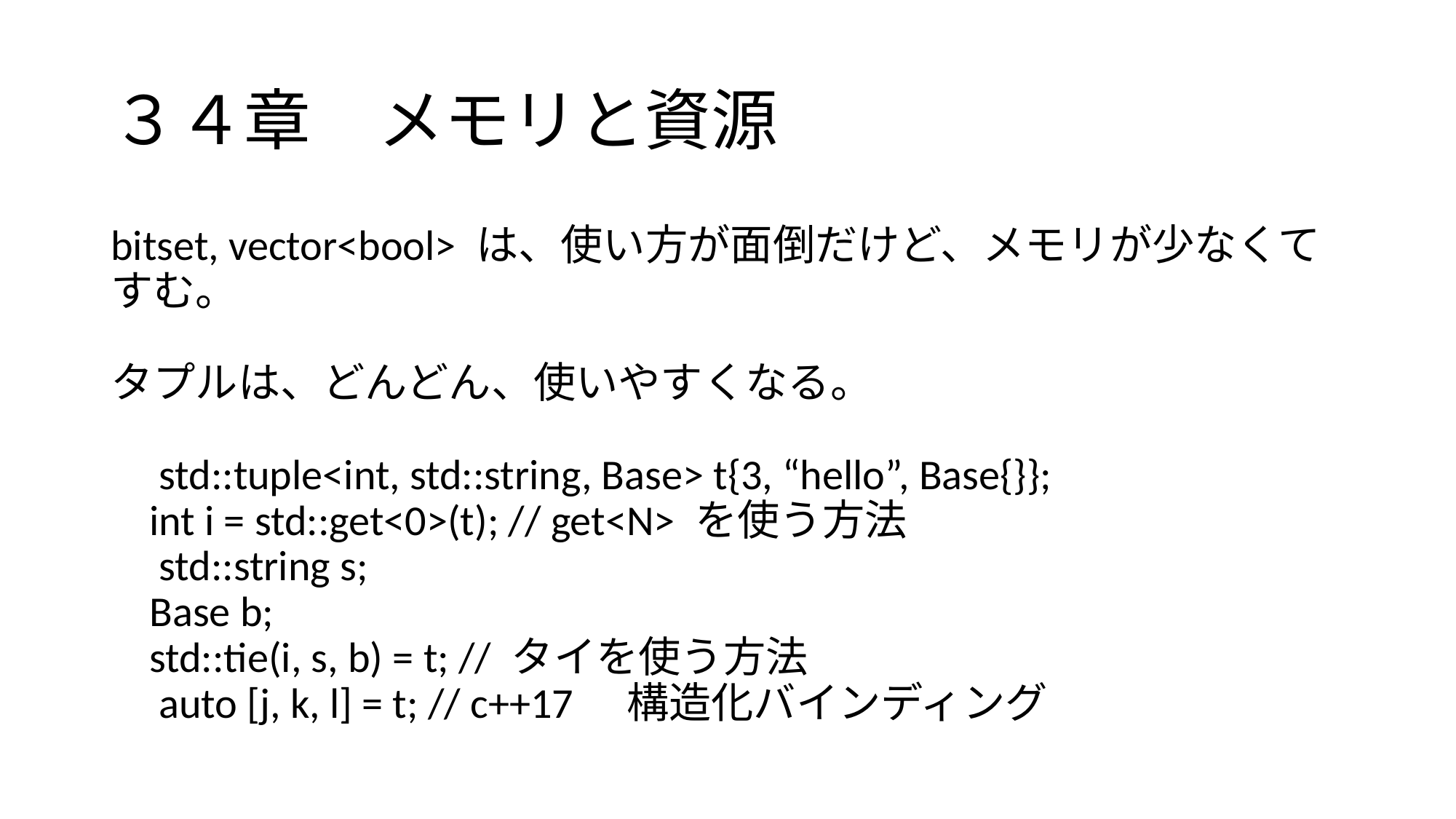

# ３４章　メモリと資源
bitset, vector<bool> は、使い方が面倒だけど、メモリが少なくてすむ。
タプルは、どんどん、使いやすくなる。
    std::tuple<int, std::string, Base> t{3, “hello”, Base{}};
    int i = std::get<0>(t); // get<N> を使う方法
    std::string s;
    Base b;
    std::tie(i, s, b) = t; // タイを使う方法
    auto [j, k, l] = t; // c++17　構造化バインディング